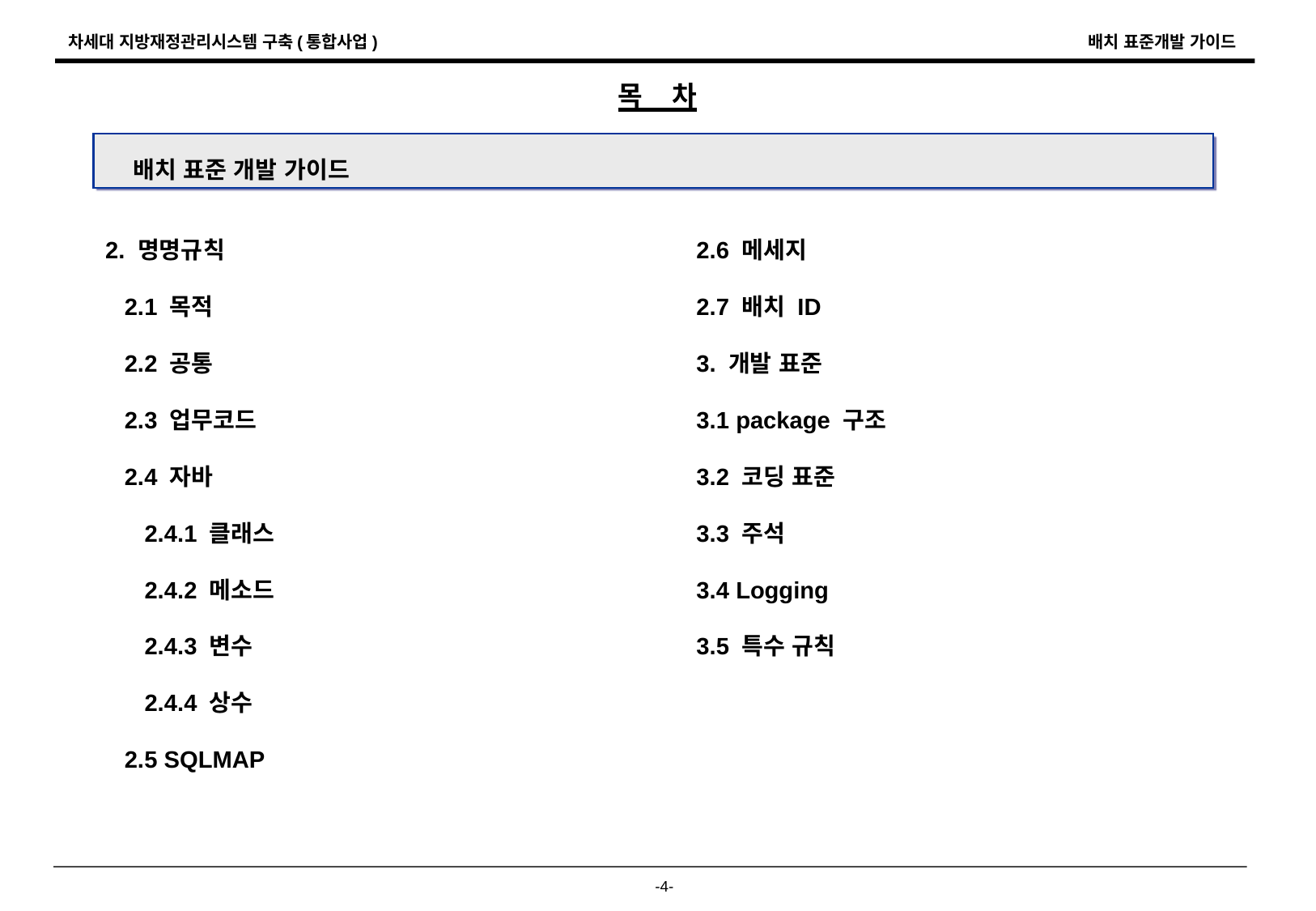

목    차
배치 표준 개발 가이드

2. 명명규칙
2.1 목적
2.2 공통
2.3 업무코드
2.4 자바
   2.4.1 클래스
   2.4.2 메소드
   2.4.3 변수
   2.4.4 상수
2.5 SQLMAP
2.6 메세지
2.7 배치 ID
3. 개발 표준
3.1 package 구조
3.2 코딩 표준
3.3 주석
3.4 Logging
3.5 특수 규칙